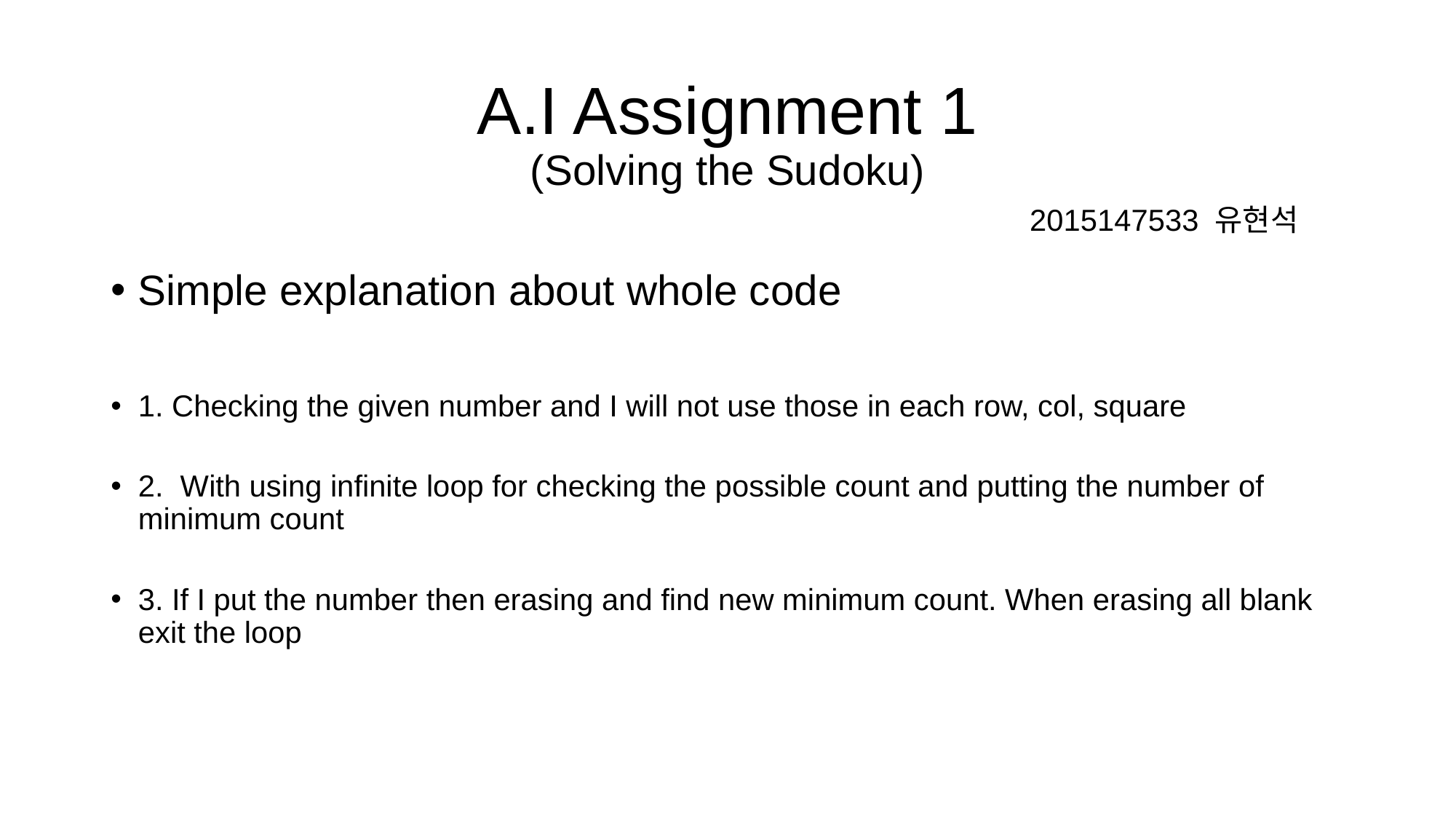

# A.I Assignment 1 (Solving the Sudoku) 2015147533 유현석
Simple explanation about whole code

1. Checking the given number and I will not use those in each row, col, square

2.  With using infinite loop for checking the possible count and putting the number of minimum count

3. If I put the number then erasing and find new minimum count. When erasing all blank exit the loop